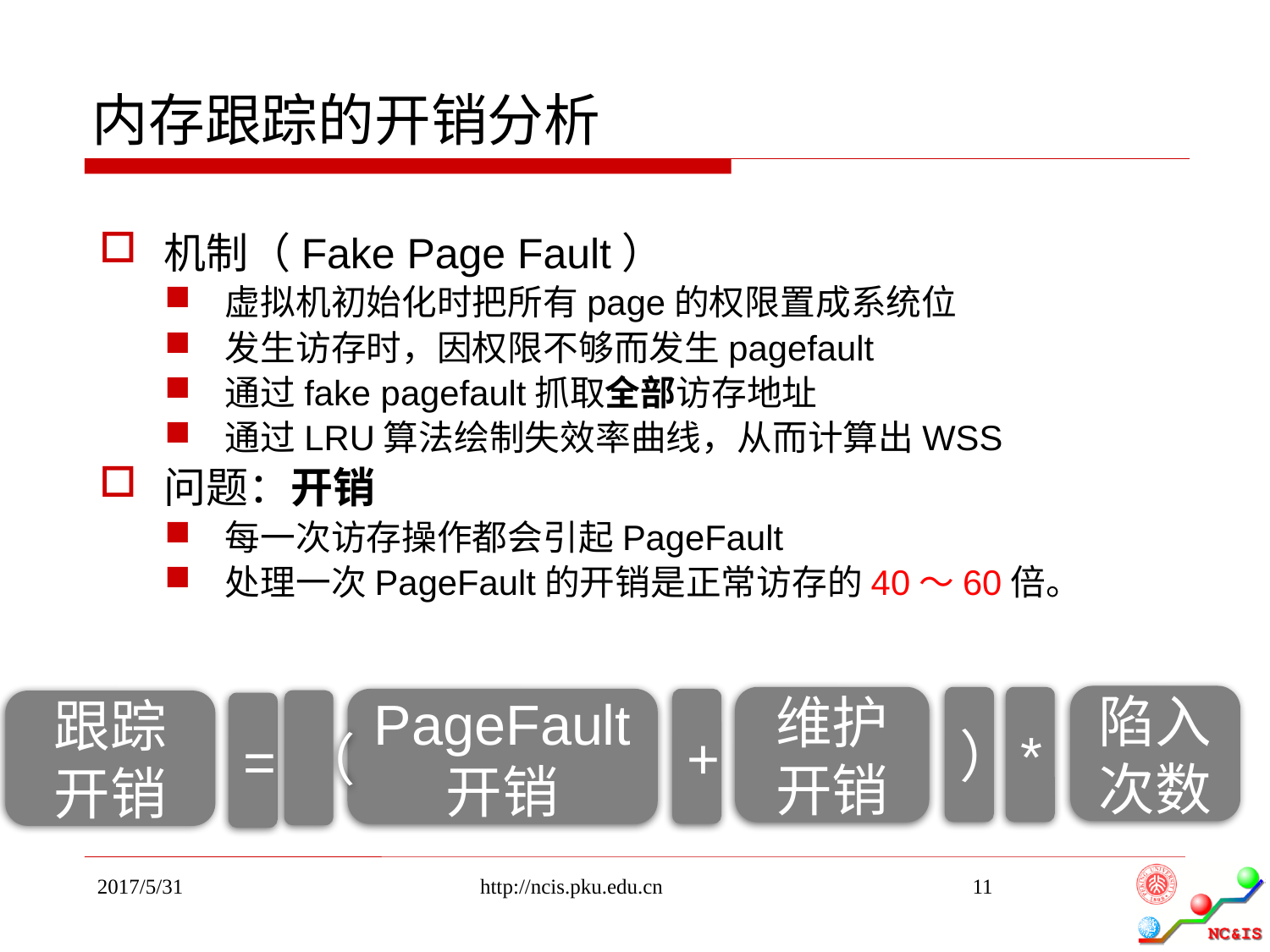

内存跟踪的开销分析
机制（Fake Page Fault）
虚拟机初始化时把所有page的权限置成系统位
发生访存时，因权限不够而发生pagefault
通过fake pagefault抓取全部访存地址
通过LRU算法绘制失效率曲线，从而计算出WSS
问题：开销
每一次访存操作都会引起PageFault
处理一次PageFault的开销是正常访存的40～60倍。

陷入
次数
*
维护开销
）
PageFault
开销
+
（
跟踪
开销
=
2017/5/31
http://ncis.pku.edu.cn
11